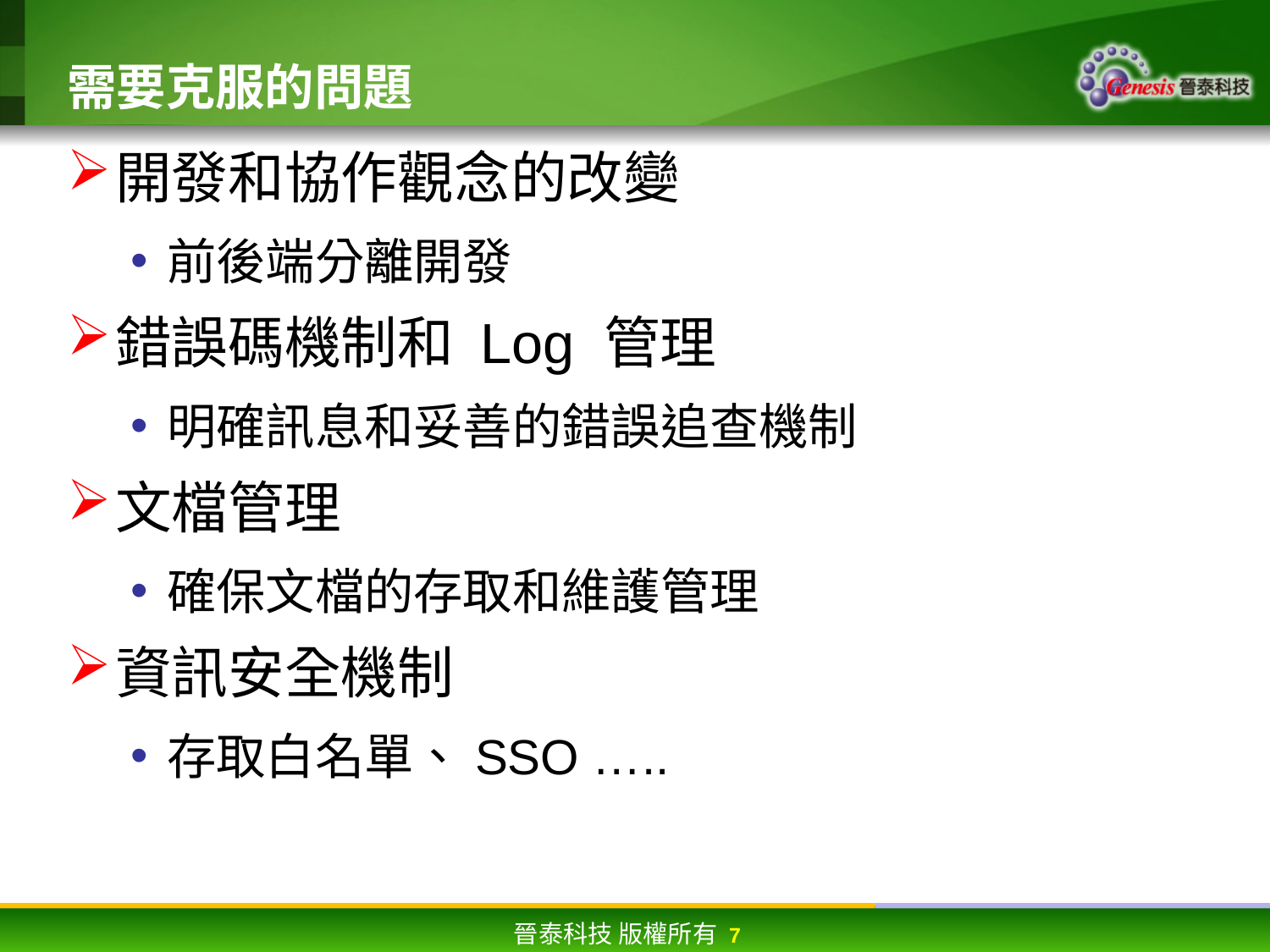

# 需要克服的問題
開發和協作觀念的改變
前後端分離開發
錯誤碼機制和 Log 管理
明確訊息和妥善的錯誤追查機制
文檔管理
確保文檔的存取和維護管理
資訊安全機制
存取白名單、SSO …..

年度工作目標